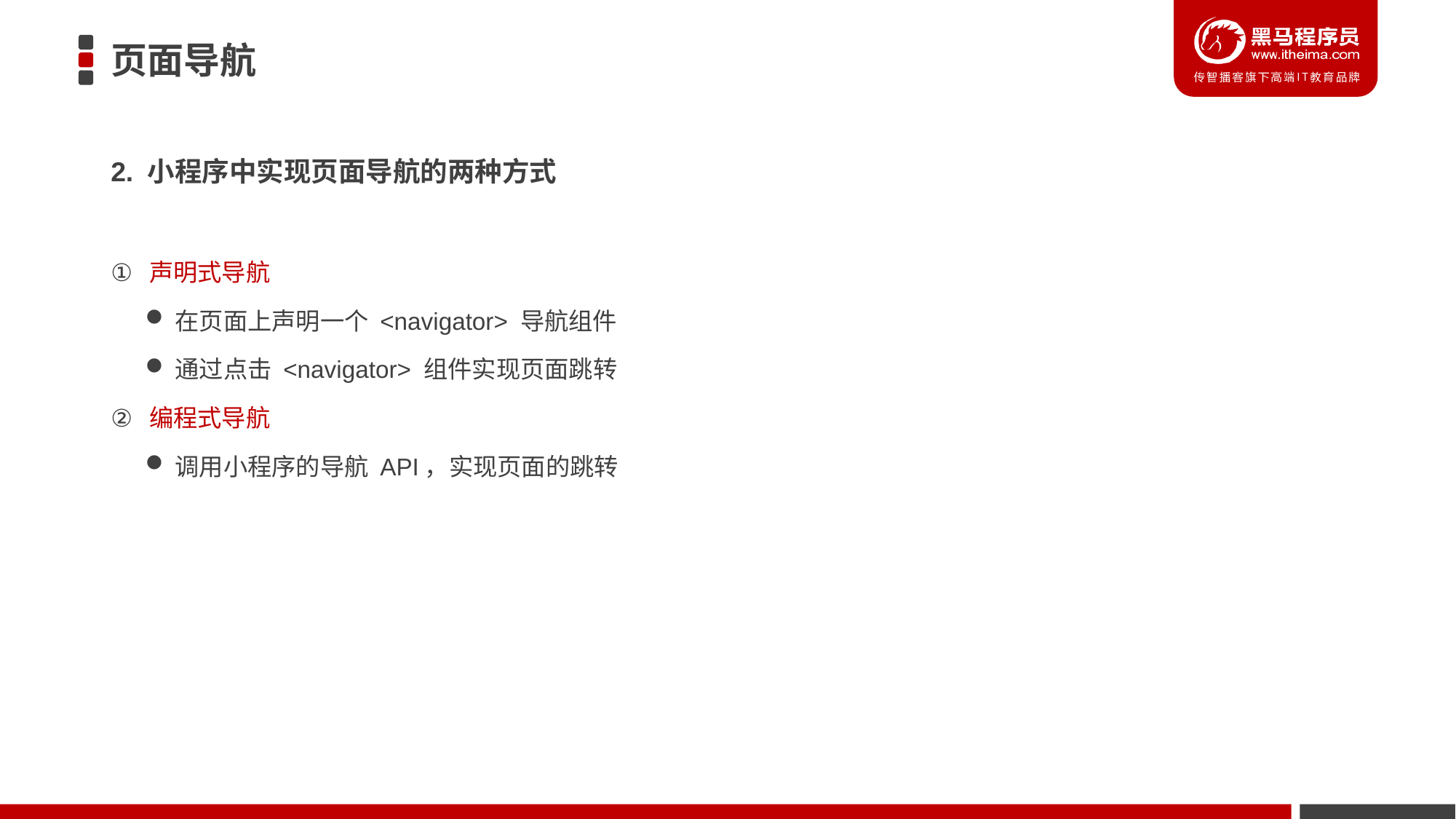

# 页面导航
2. 小程序中实现页面导航的两种方式
 声明式导航
在页面上声明一个 <navigator> 导航组件
通过点击 <navigator> 组件实现页面跳转
 编程式导航
调用小程序的导航 API，实现页面的跳转